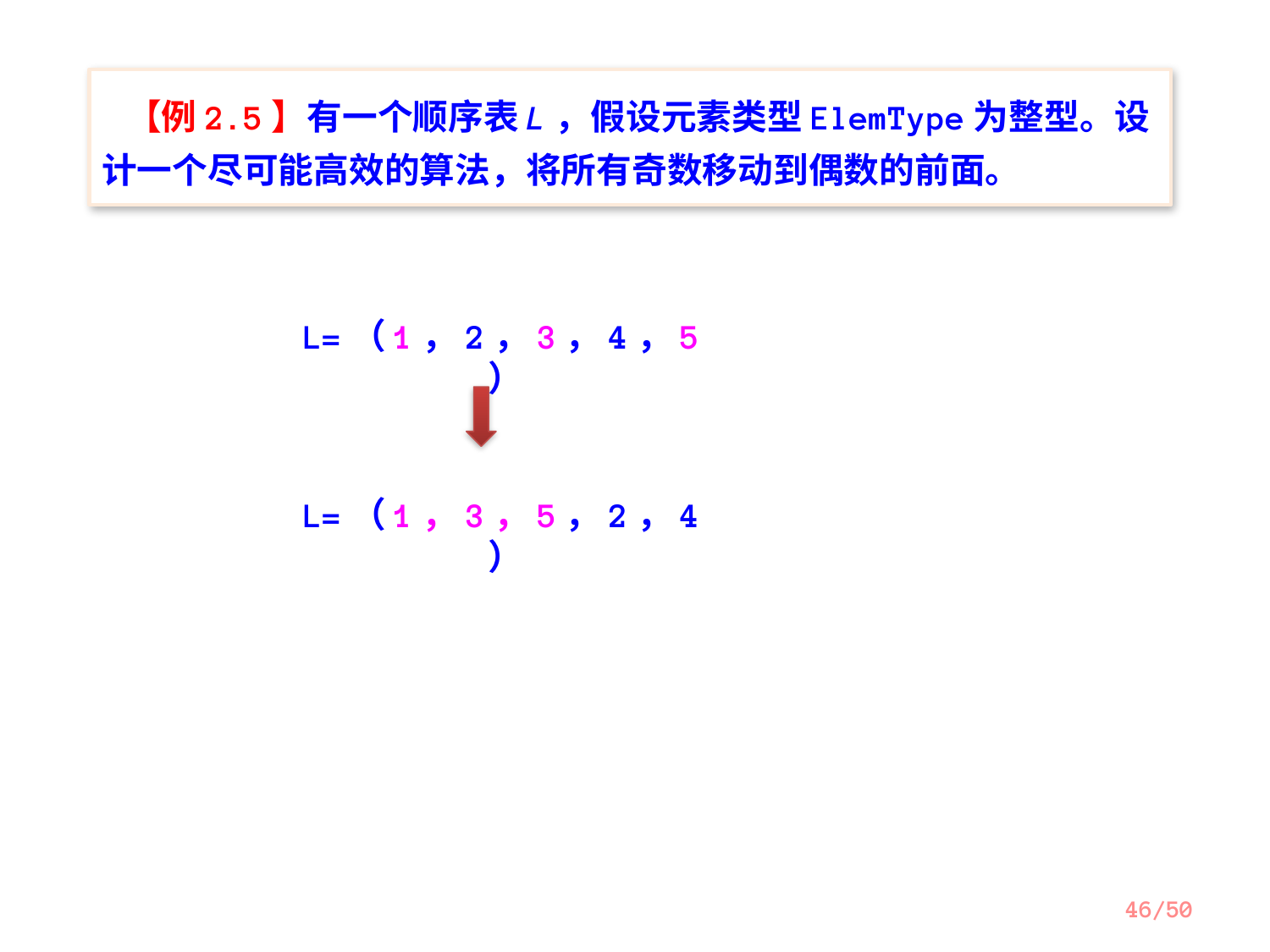

【例2.5】有一个顺序表L，假设元素类型ElemType为整型。设计一个尽可能高效的算法，将所有奇数移动到偶数的前面。
L=（1，2，3，4，5）

L=（1，3，5，2，4）
46/50